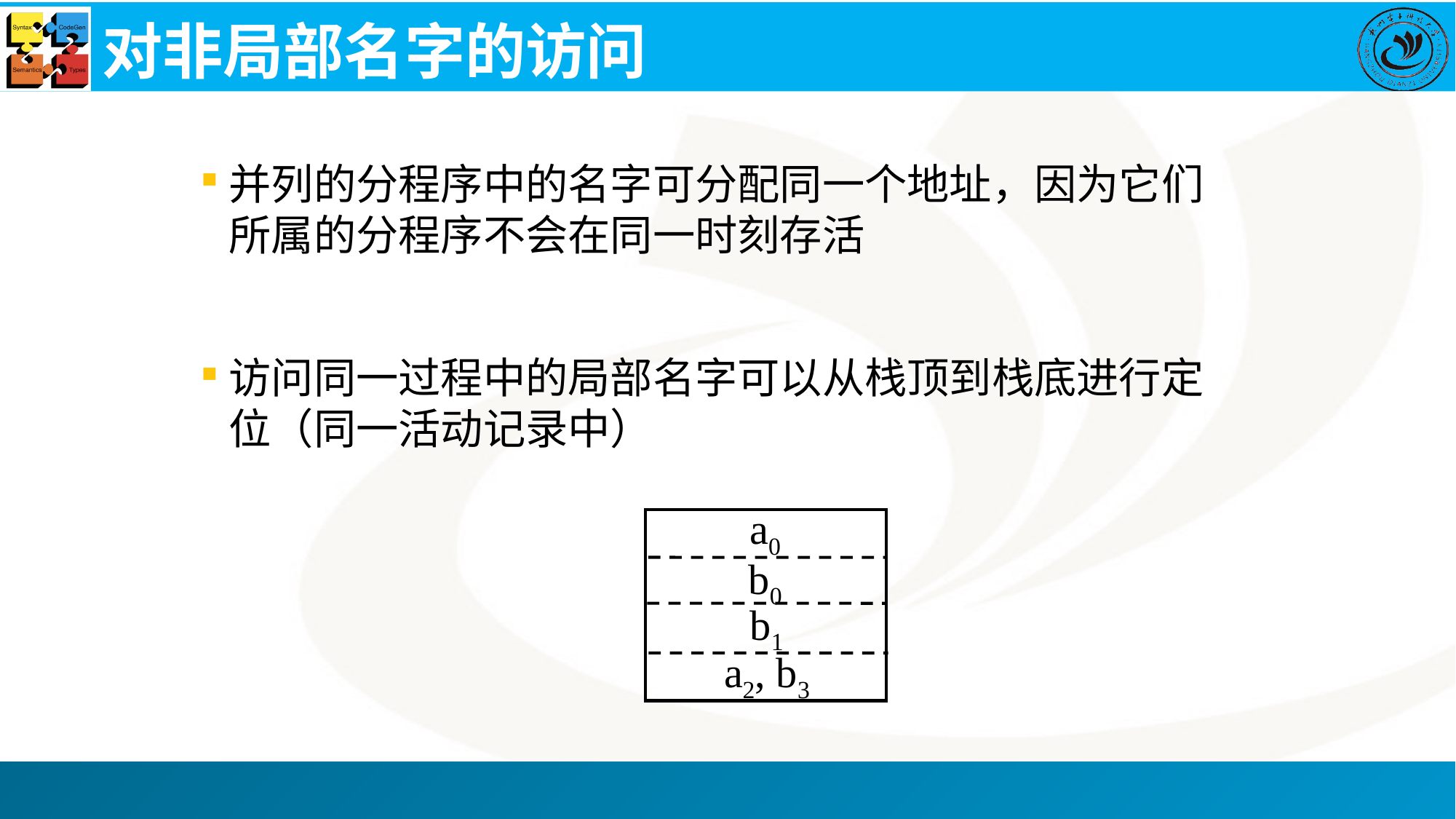

# 对非局部名字的访问
并列的分程序中的名字可分配同一个地址，因为它们所属的分程序不会在同一时刻存活
访问同一过程中的局部名字可以从栈顶到栈底进行定位（同一活动记录中）
a0

b0

b1

a2, b3

45